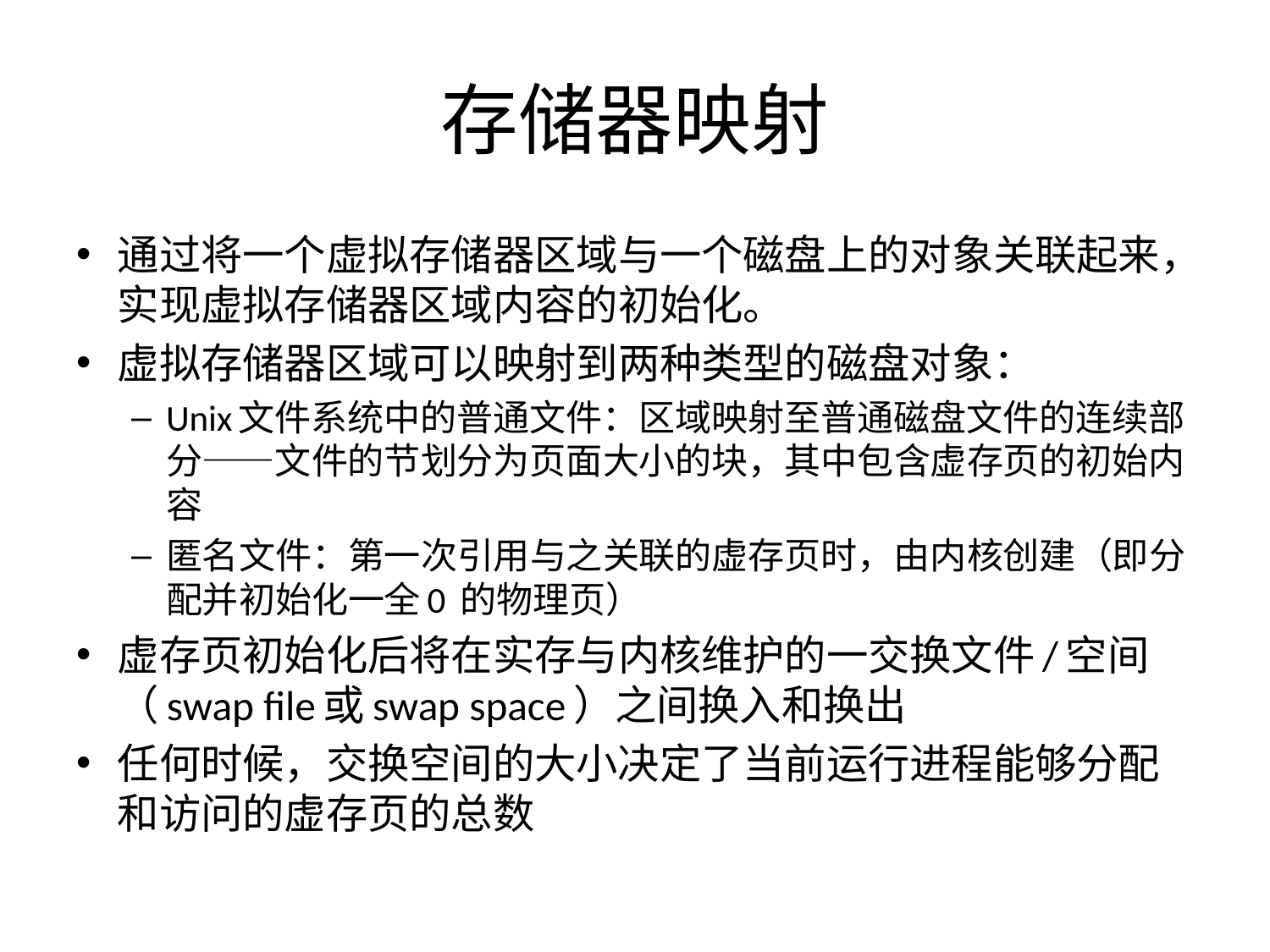

# 存储器映射
通过将一个虚拟存储器区域与一个磁盘上的对象关联起来，实现虚拟存储器区域内容的初始化。
虚拟存储器区域可以映射到两种类型的磁盘对象：
Unix文件系统中的普通文件：区域映射至普通磁盘文件的连续部分——文件的节划分为页面大小的块，其中包含虚存页的初始内容
匿名文件：第一次引用与之关联的虚存页时，由内核创建（即分配并初始化一全0 的物理页）
虚存页初始化后将在实存与内核维护的一交换文件/空间（swap file或swap space）之间换入和换出
任何时候，交换空间的大小决定了当前运行进程能够分配和访问的虚存页的总数